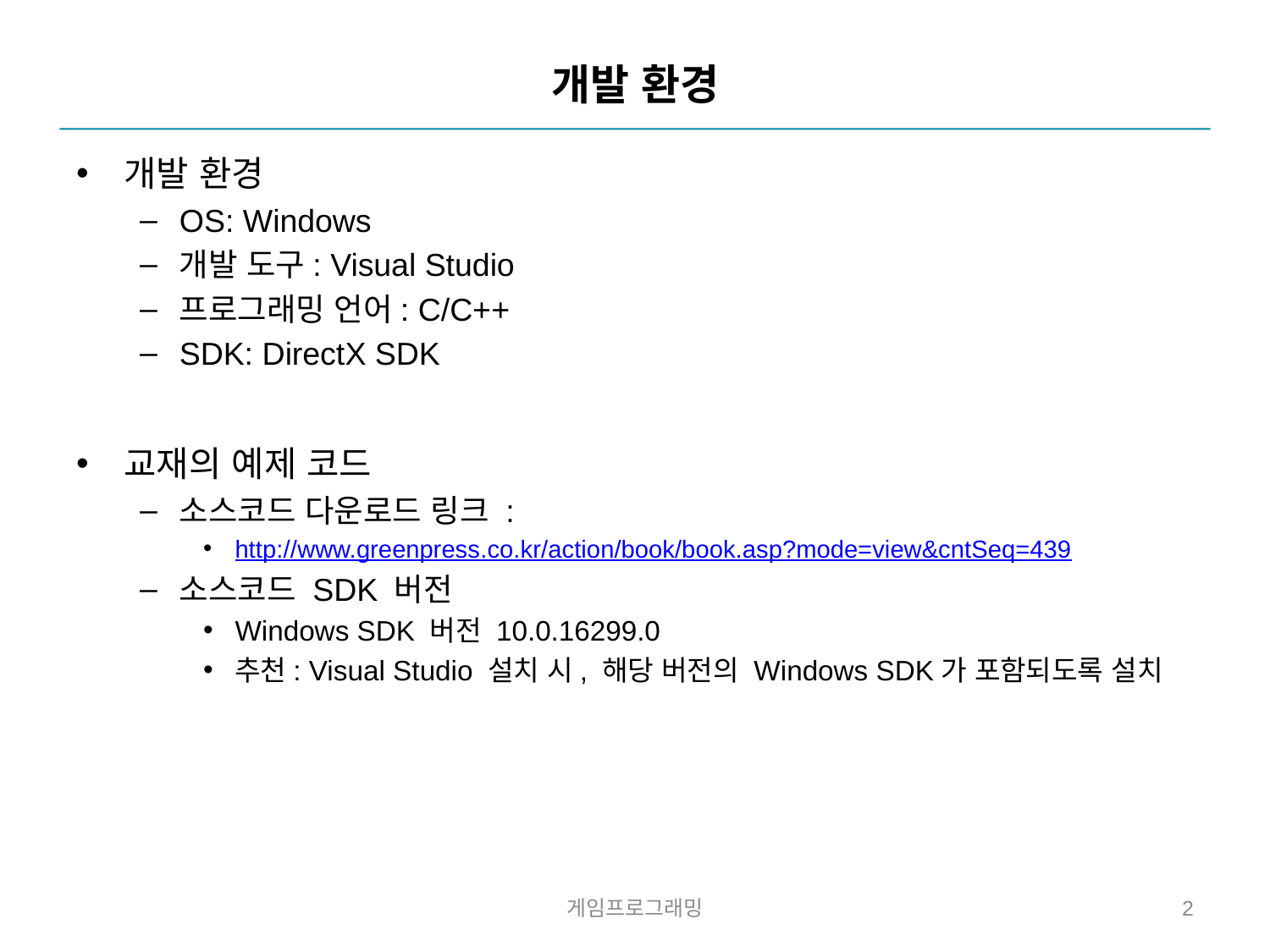

# 개발 환경
개발 환경
OS: Windows
개발 도구: Visual Studio
프로그래밍 언어: C/C++
SDK: DirectX SDK

교재의 예제 코드
소스코드 다운로드 링크 :
http://www.greenpress.co.kr/action/book/book.asp?mode=view&cntSeq=439
소스코드 SDK 버전
Windows SDK 버전 10.0.16299.0
추천: Visual Studio 설치 시, 해당 버전의 Windows SDK가 포함되도록 설치
게임프로그래밍
2